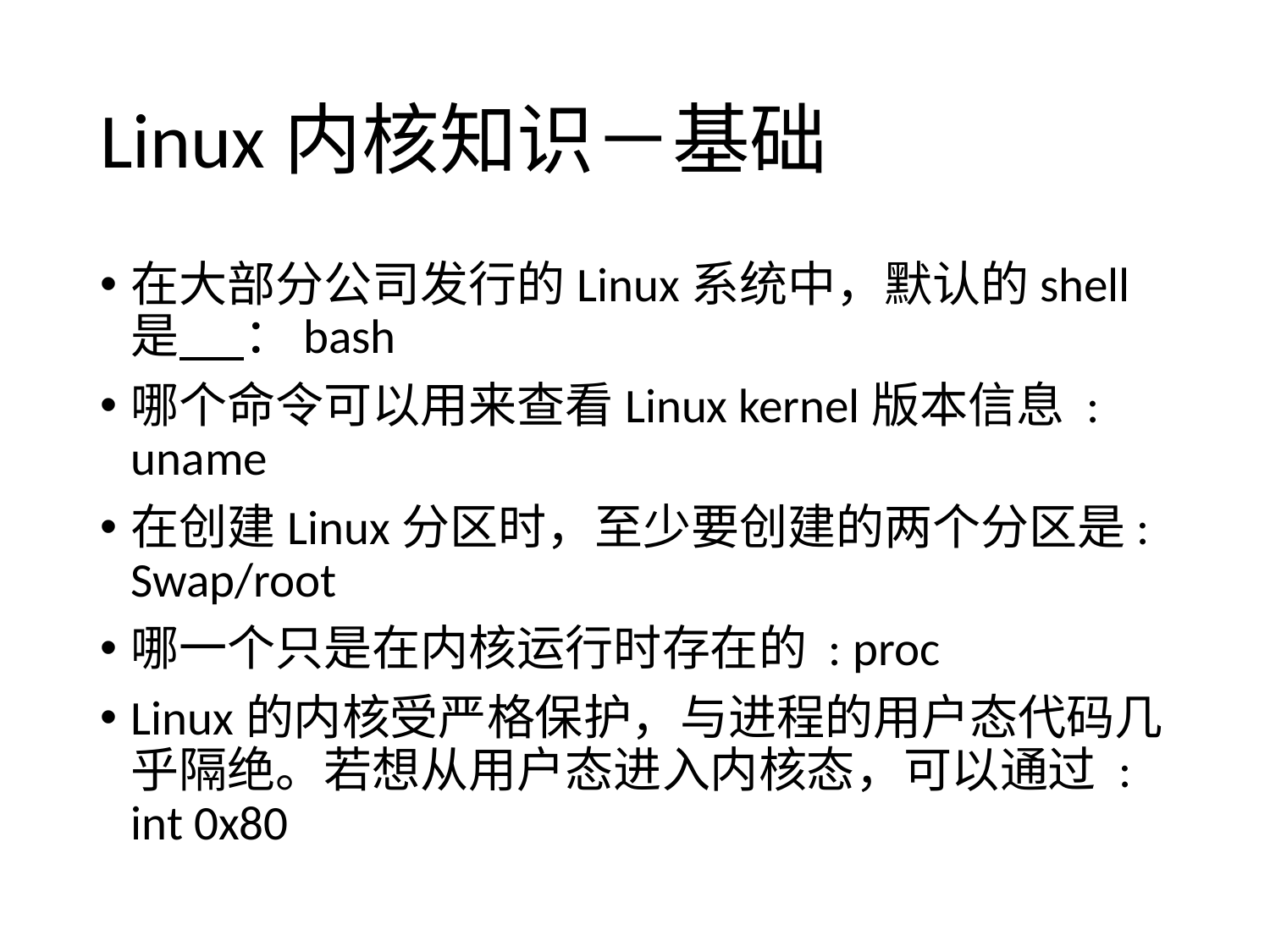

# Linux内核知识－基础
在大部分公司发行的Linux系统中，默认的shell是      ：bash
哪个命令可以用来查看Linux kernel版本信息 : uname
在创建Linux分区时，至少要创建的两个分区是: Swap/root
哪一个只是在内核运行时存在的 : proc
Linux的内核受严格保护，与进程的用户态代码几乎隔绝。若想从用户态进入内核态，可以通过 : int 0x80